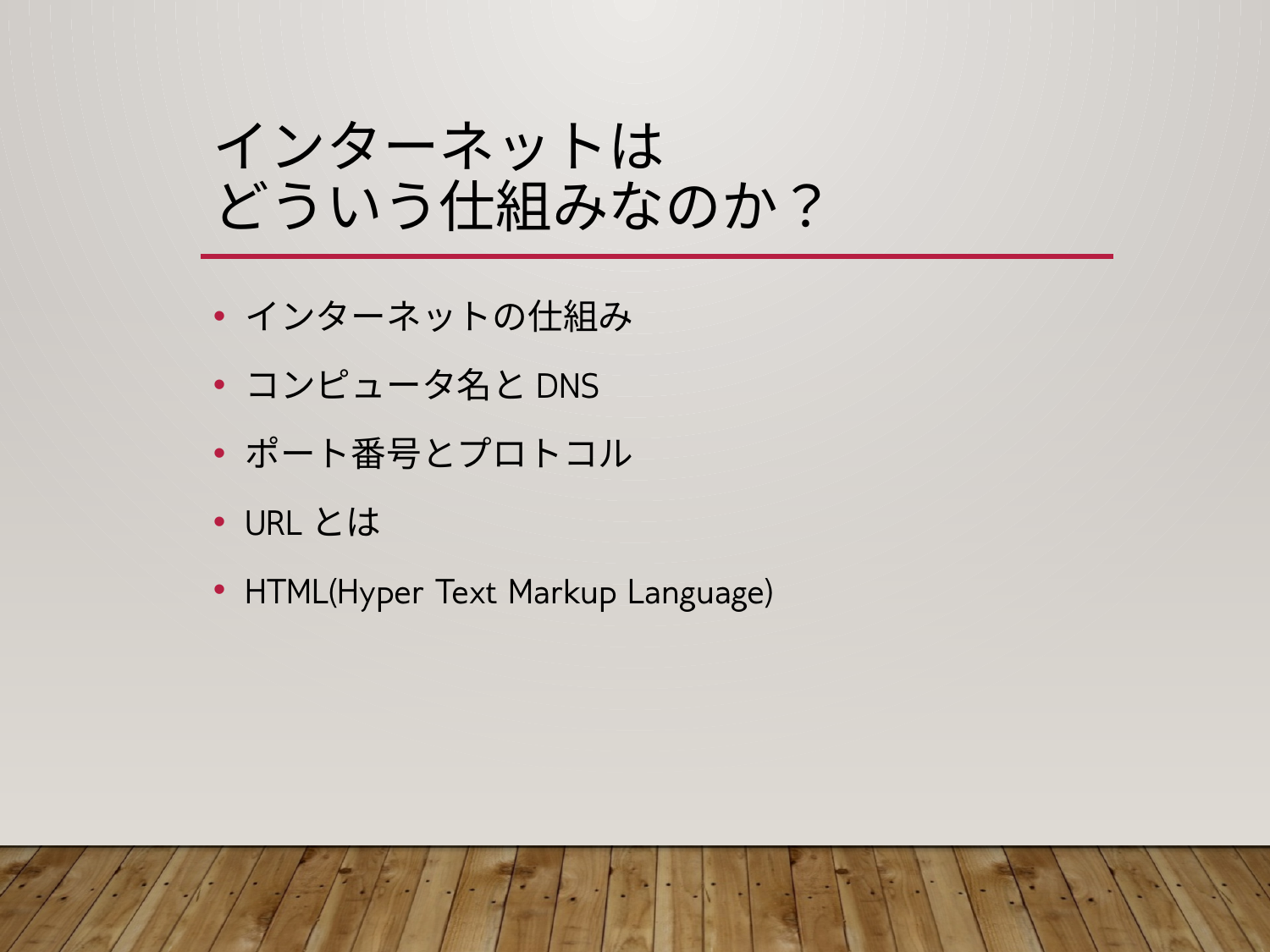

# インターネットは どういう仕組みなのか？
インターネットの仕組み
コンピュータ名とDNS
ポート番号とプロトコル
URLとは
HTML(Hyper Text Markup Language)